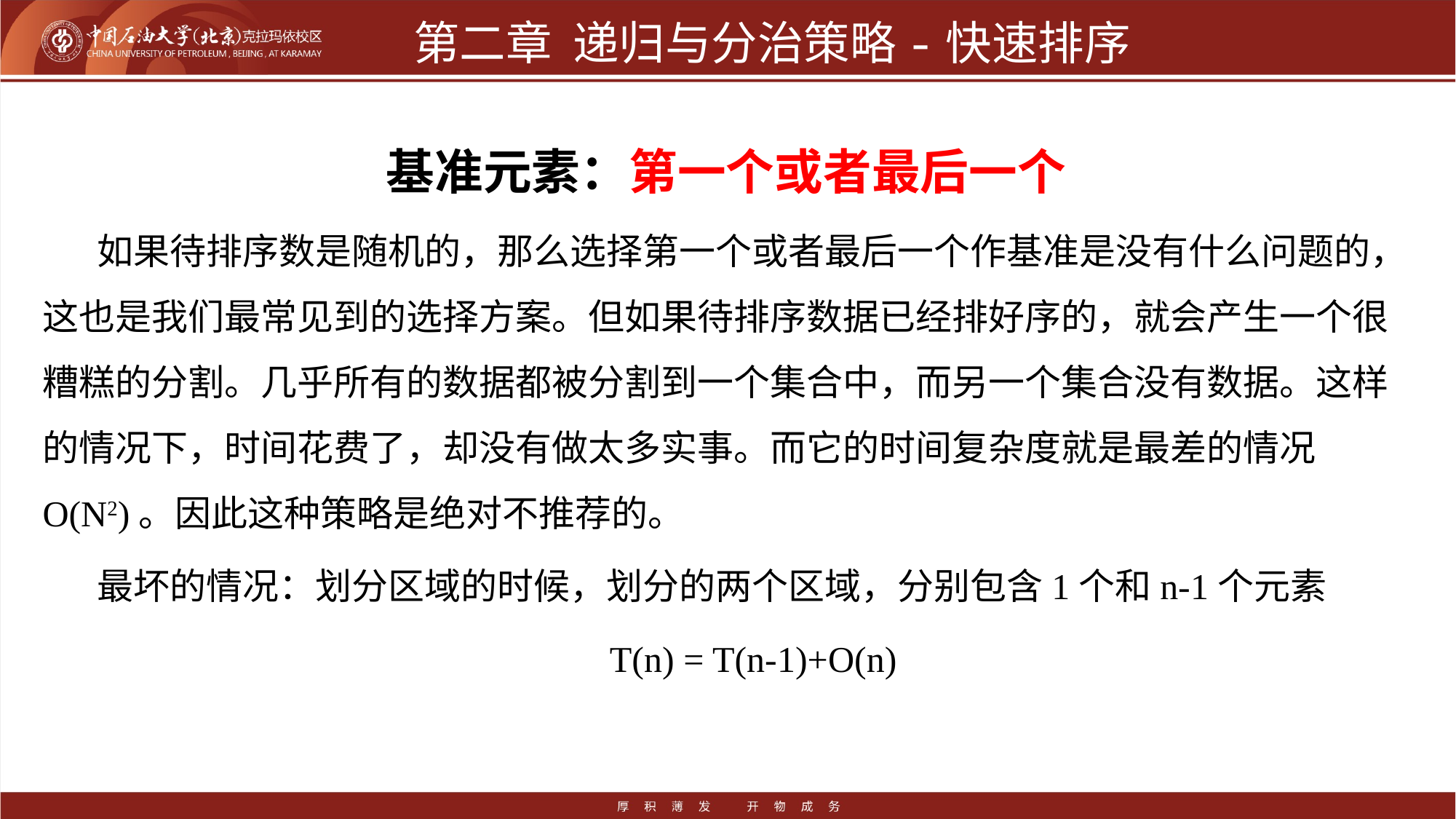

# 第二章  递归与分治策略-快速排序
基准元素：第一个或者最后一个
如果待排序数是随机的，那么选择第一个或者最后一个作基准是没有什么问题的，这也是我们最常见到的选择方案。但如果待排序数据已经排好序的，就会产生一个很糟糕的分割。几乎所有的数据都被分割到一个集合中，而另一个集合没有数据。这样的情况下，时间花费了，却没有做太多实事。而它的时间复杂度就是最差的情况O(N2)。因此这种策略是绝对不推荐的。
最坏的情况：划分区域的时候，划分的两个区域，分别包含1个和n-1个元素
T(n) = T(n-1)+O(n)